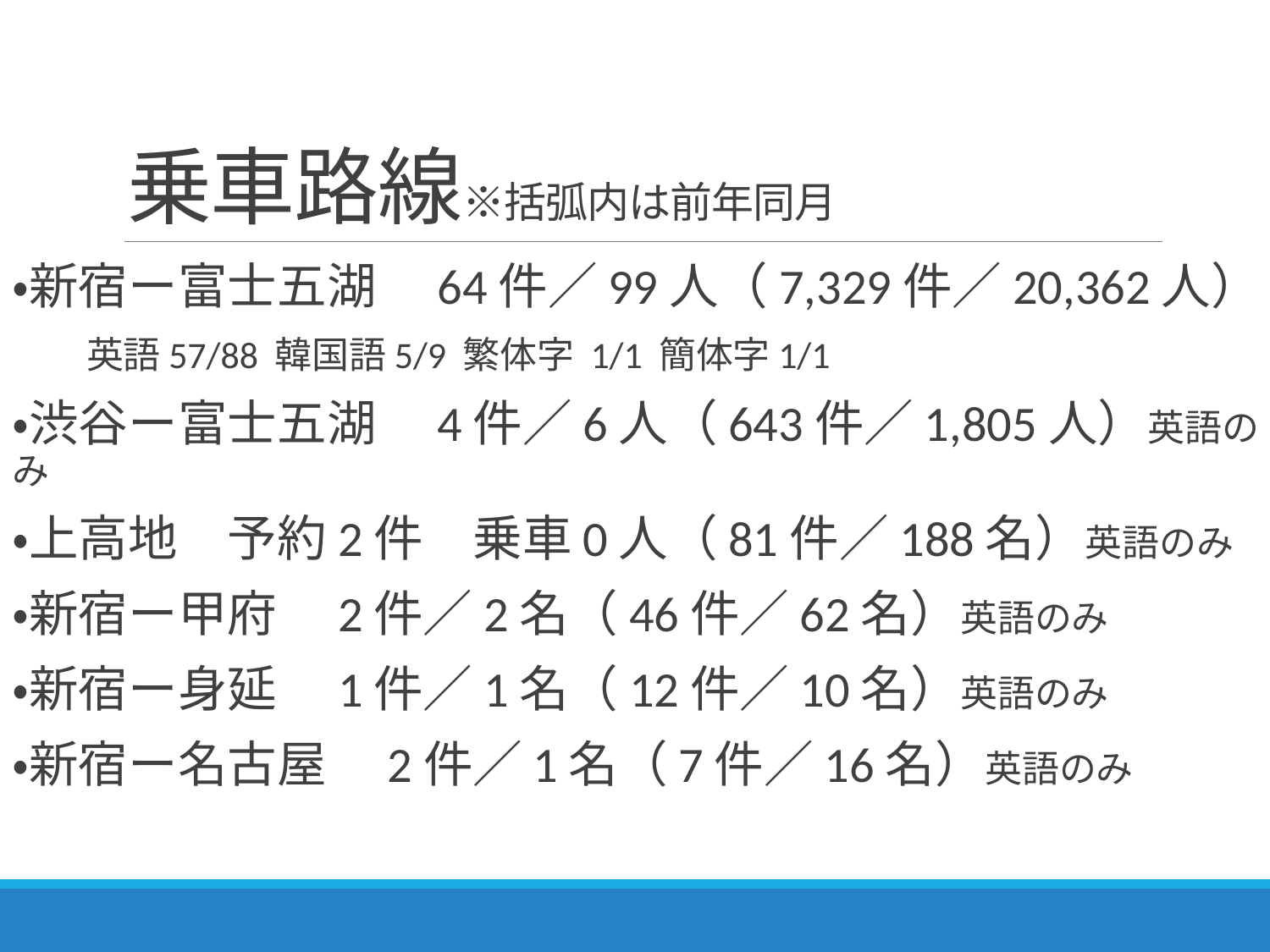

# 乗車路線※括弧内は前年同月
・新宿ー富士五湖　64件／99人（7,329件／20,362人）
　　英語57/88 韓国語5/9 繁体字 1/1 簡体字1/1
・渋谷ー富士五湖　4件／6人（643件／1,805人）英語のみ
・上高地　予約2件　乗車0人（81件／188名）英語のみ
・新宿ー甲府　2件／2名（46件／62名）英語のみ
・新宿ー身延　1件／1名（12件／10名）英語のみ
・新宿ー名古屋　2件／1名（7件／16名）英語のみ